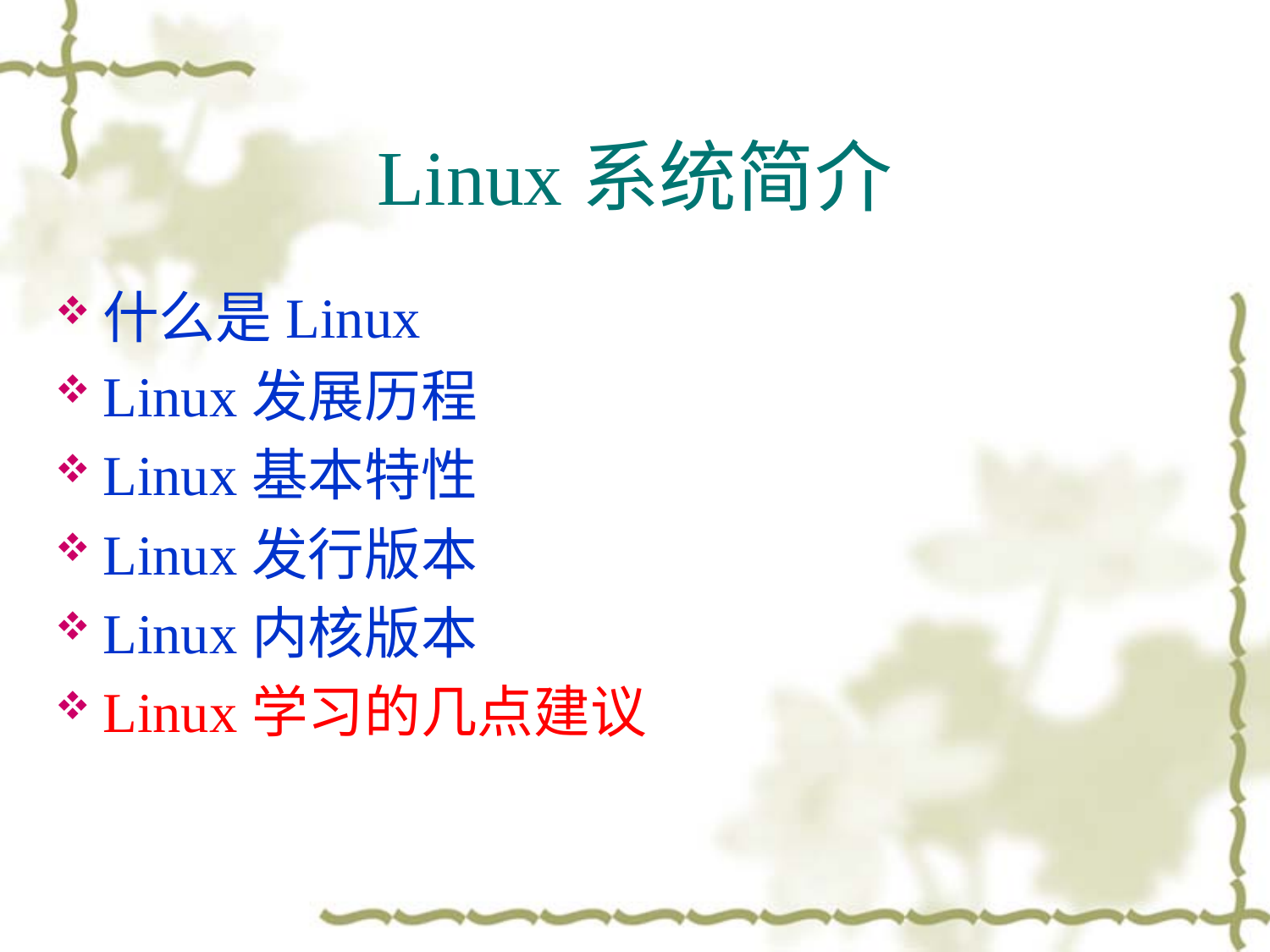

# Linux系统简介
什么是Linux
Linux发展历程
Linux基本特性
Linux发行版本
Linux内核版本
Linux学习的几点建议